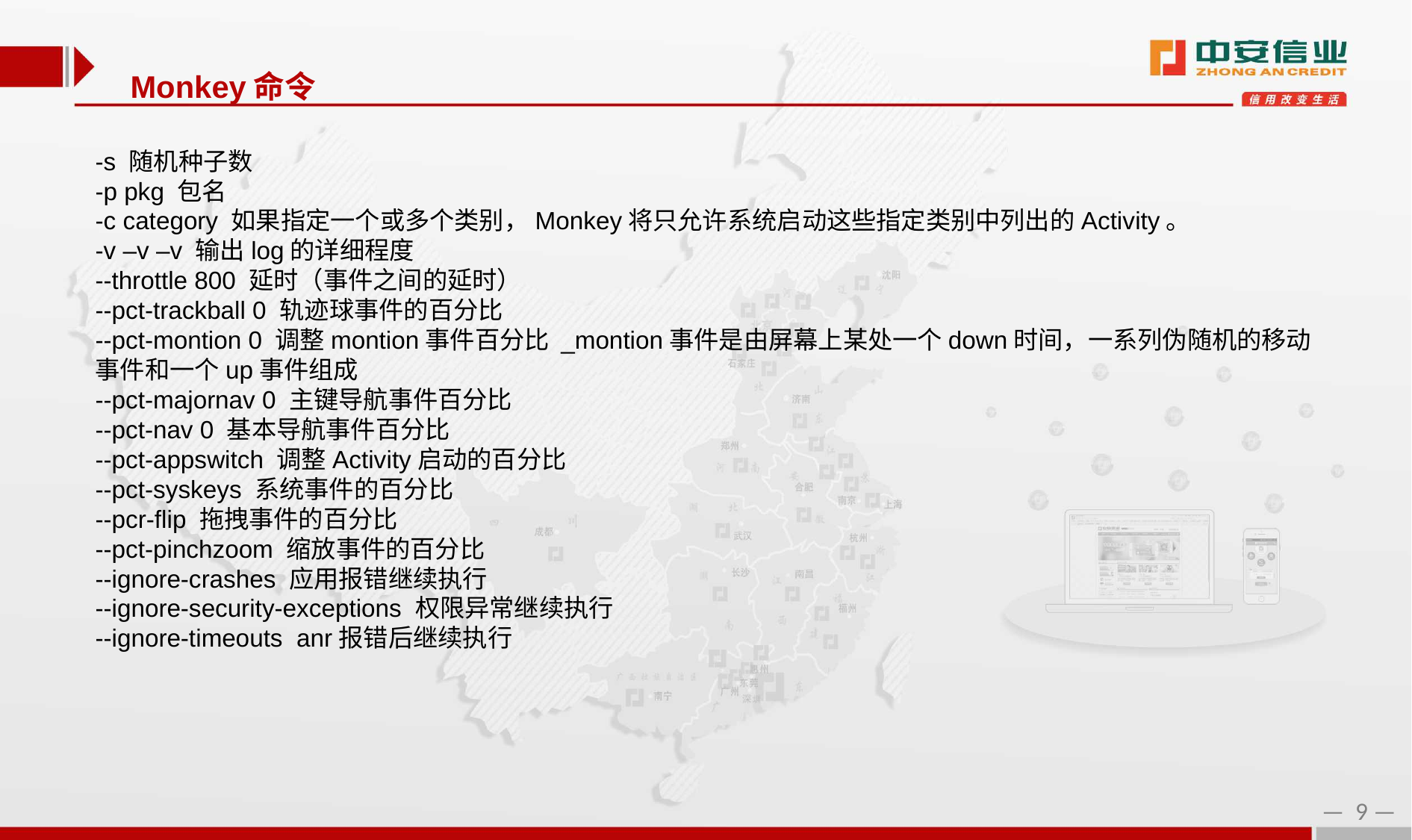

Monkey命令
-s 随机种子数
-p pkg 包名
-c category 如果指定一个或多个类别，Monkey将只允许系统启动这些指定类别中列出的Activity。
-v –v –v 输出log的详细程度
--throttle 800 延时（事件之间的延时）
--pct-trackball 0 轨迹球事件的百分比
--pct-montion 0 调整montion事件百分比 _montion事件是由屏幕上某处一个down时间，一系列伪随机的移动事件和一个up事件组成
--pct-majornav 0 主键导航事件百分比
--pct-nav 0 基本导航事件百分比
--pct-appswitch 调整Activity启动的百分比
--pct-syskeys 系统事件的百分比
--pcr-flip 拖拽事件的百分比
--pct-pinchzoom 缩放事件的百分比
--ignore-crashes 应用报错继续执行
--ignore-security-exceptions 权限异常继续执行
--ignore-timeouts  anr报错后继续执行

—  9 —